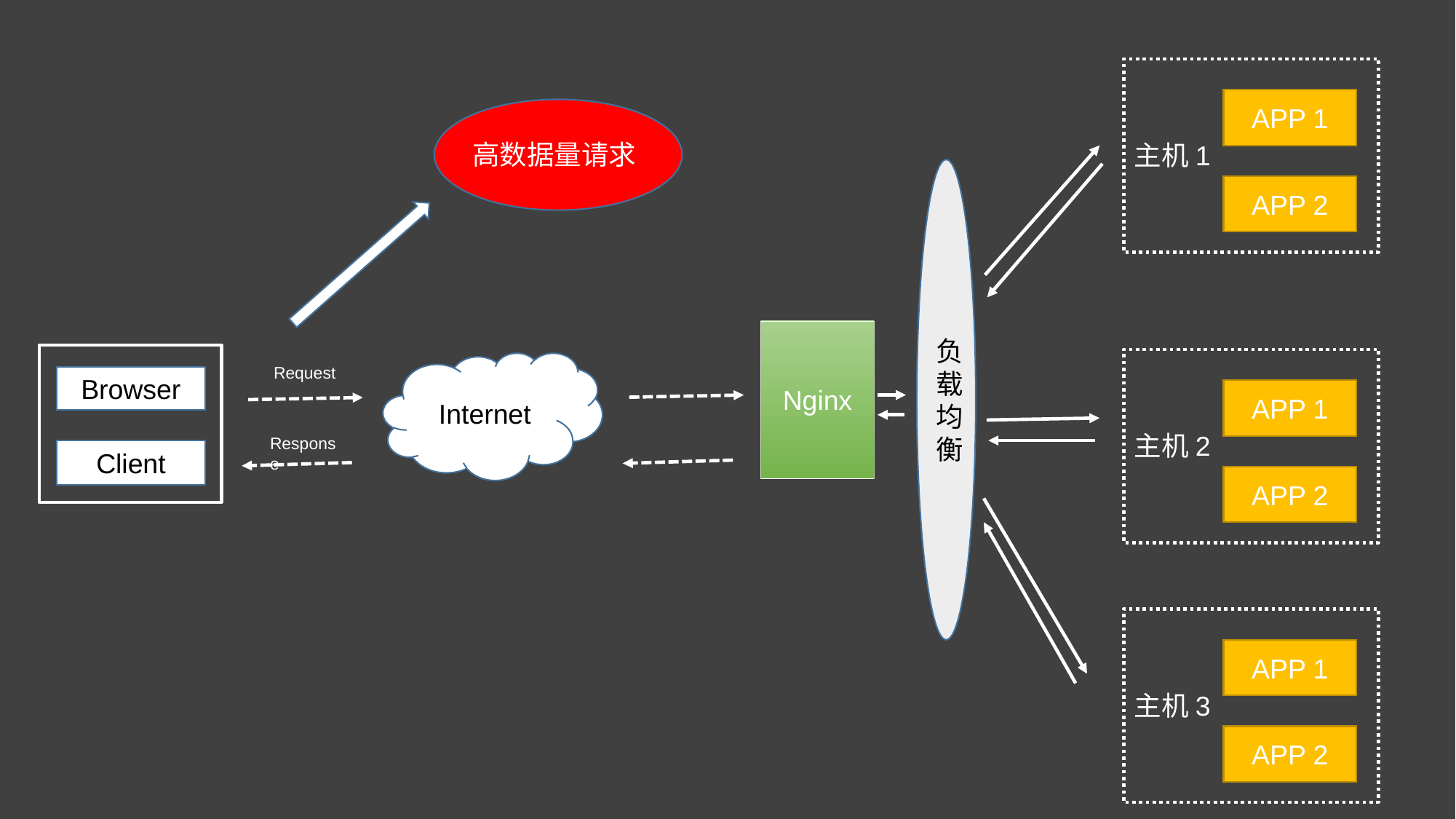

APP 1

高数据量请求
主机1
负载均衡
APP 2

Nginx

Internet
Request
Browser
APP 1
主机2
Response
Client
APP 2

APP 1
主机3
APP 2